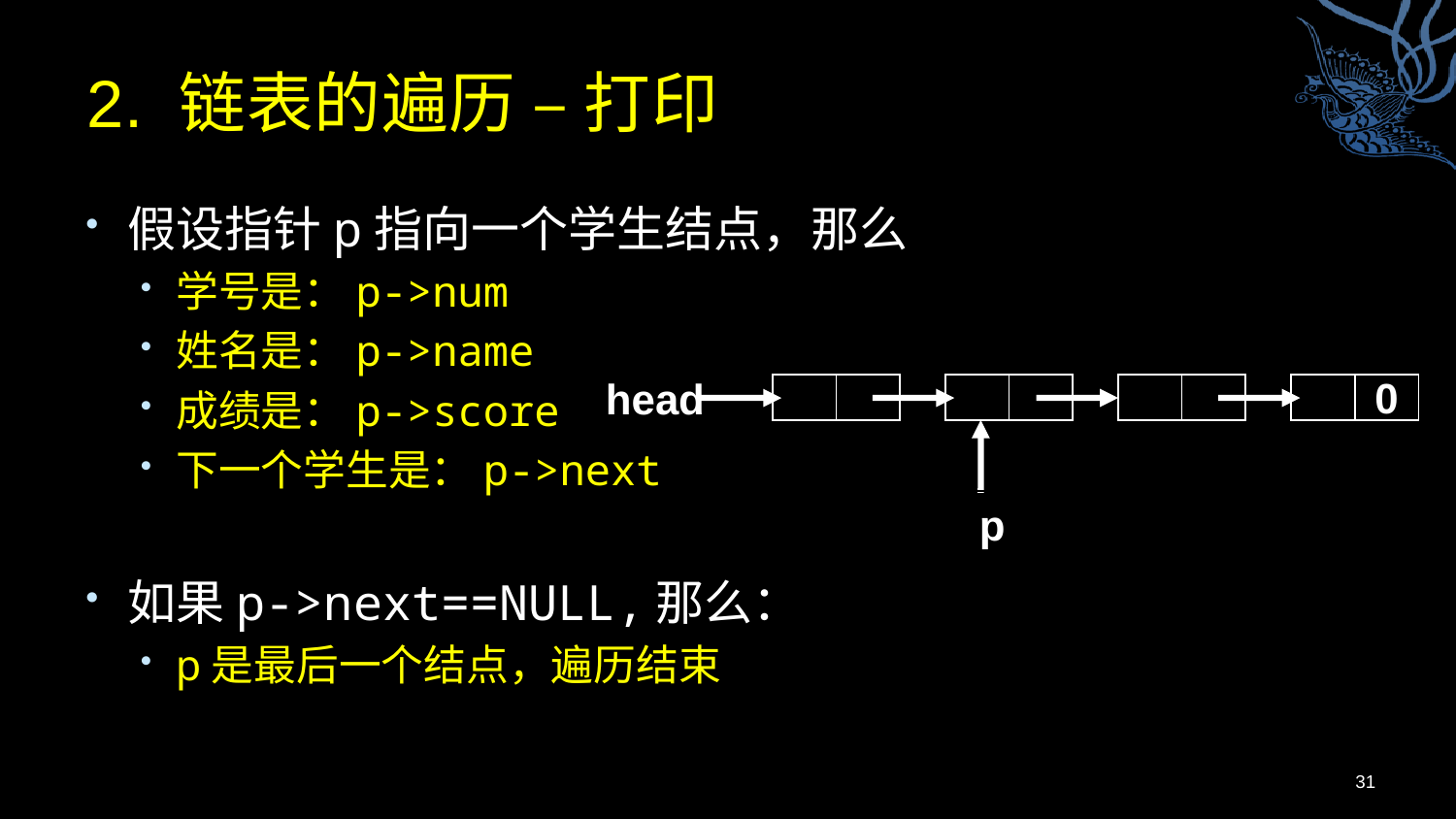

# 2. 链表的遍历 – 打印
假设指针p指向一个学生结点，那么
学号是：p->num
姓名是：p->name
成绩是：p->score
下一个学生是：p->next

如果p->next==NULL,那么：
p是最后一个结点，遍历结束
head

0

p
31